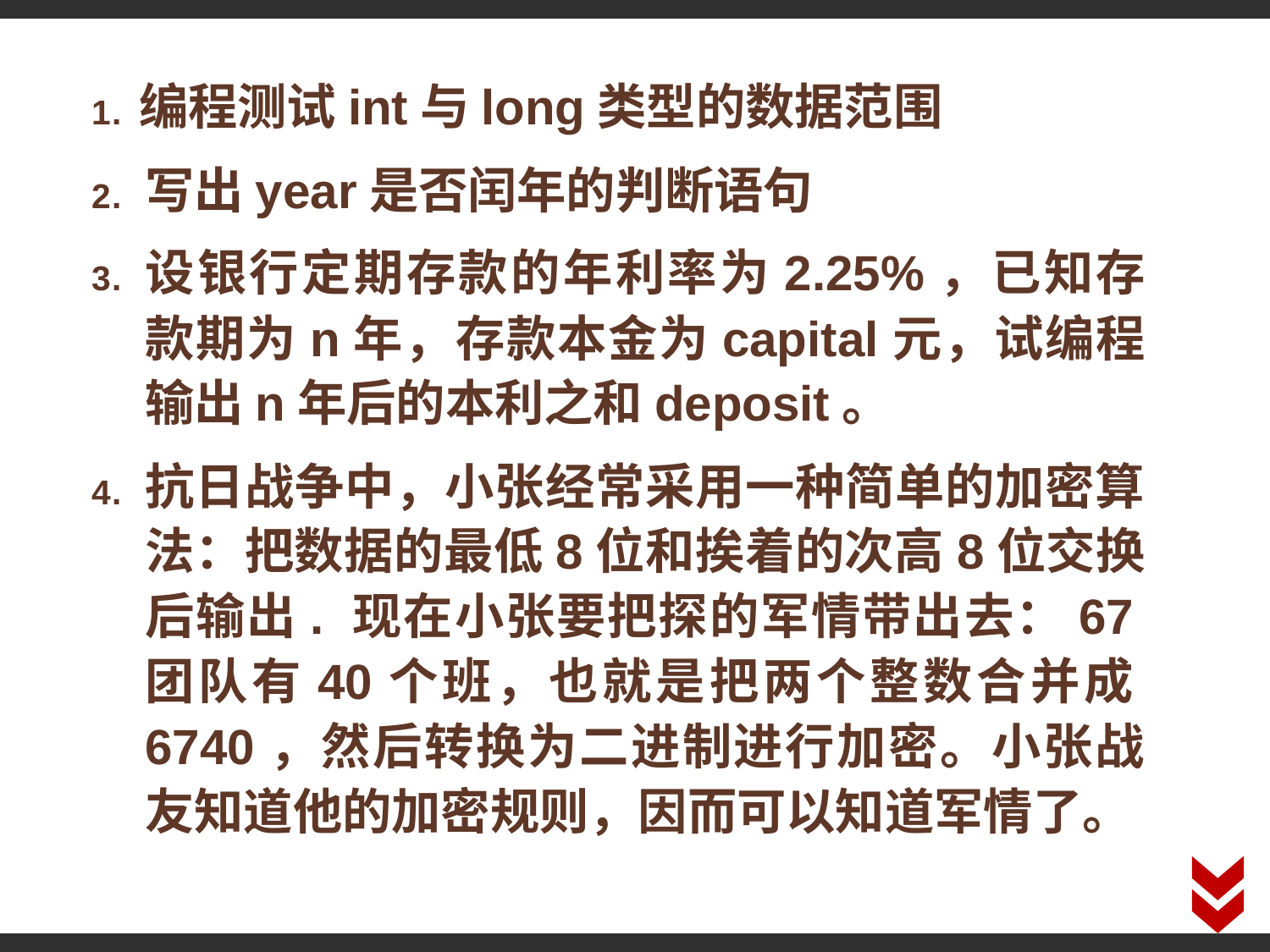

编程测试int与long类型的数据范围
写出year是否闰年的判断语句
设银行定期存款的年利率为2.25%，已知存款期为n年，存款本金为capital元，试编程输出n年后的本利之和deposit。
抗日战争中，小张经常采用一种简单的加密算法：把数据的最低8位和挨着的次高8位交换后输出. 现在小张要把探的军情带出去：67团队有40个班，也就是把两个整数合并成6740，然后转换为二进制进行加密。小张战友知道他的加密规则，因而可以知道军情了。